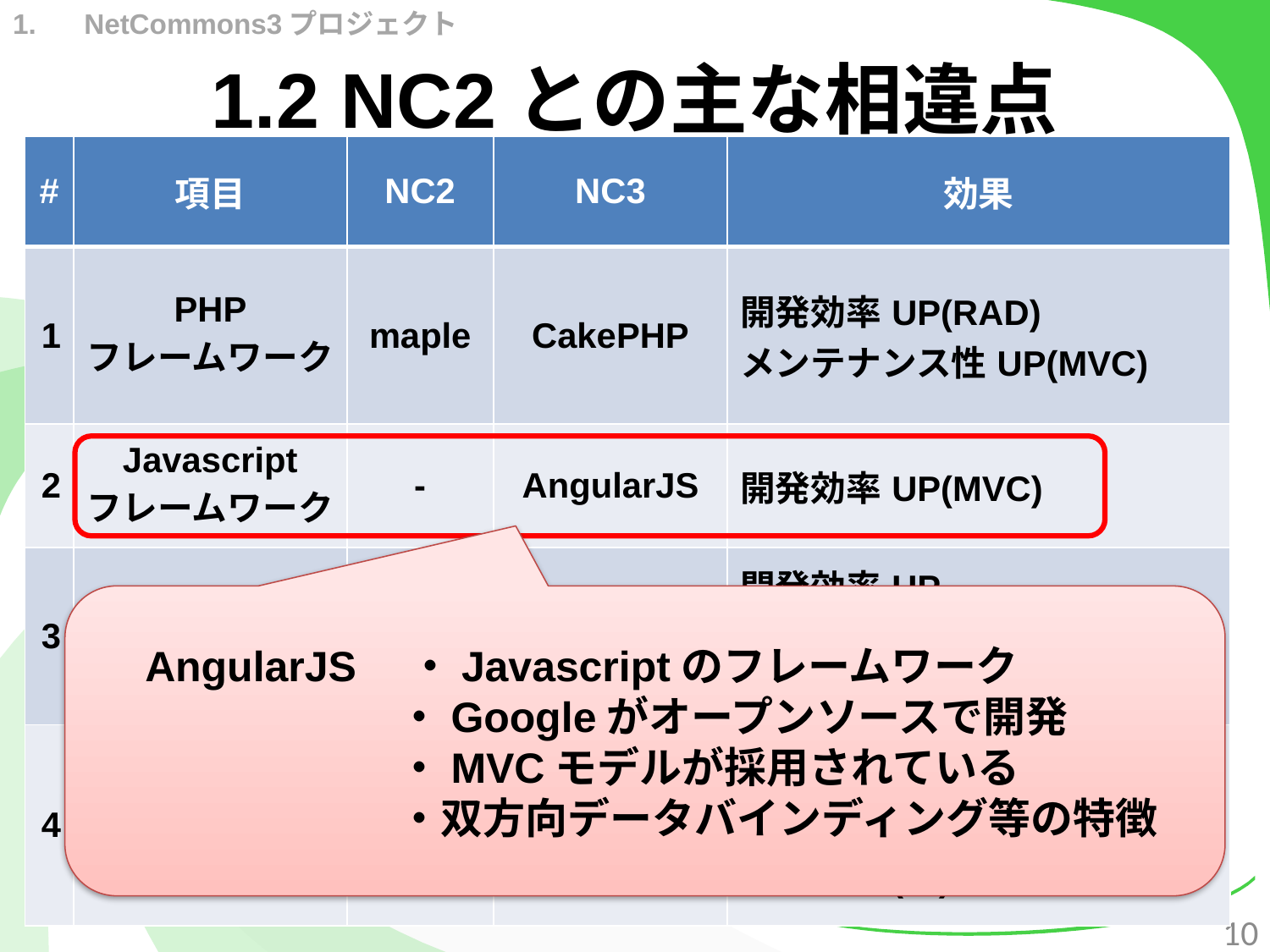

NetCommons3プロジェクト
# 1.2 NC2との主な相違点
| # | 項目 | NC2 | NC3 | 効果 |
| --- | --- | --- | --- | --- |
| 1 | PHP フレームワーク | maple | CakePHP | 開発効率UP(RAD) メンテナンス性UP(MVC) |
| 2 | Javascript フレームワーク | - | AngularJS | 開発効率UP(MVC) |
| 3 | CSS フレームワーク | - | Bootstrap | 開発効率UP デザイン性UP(レスポンシブ) |
| 4 | テスト | 手動 | 自動 (TravisCI) | メンテナンス性UP 素早いリリース 品質向上(CI) |

　AngularJS　・Javascriptのフレームワーク
　　　　　　　 ・Googleがオープンソースで開発
　　　　　　　 ・MVCモデルが採用されている
　　　　　　　 ・双方向データバインディング等の特徴
10